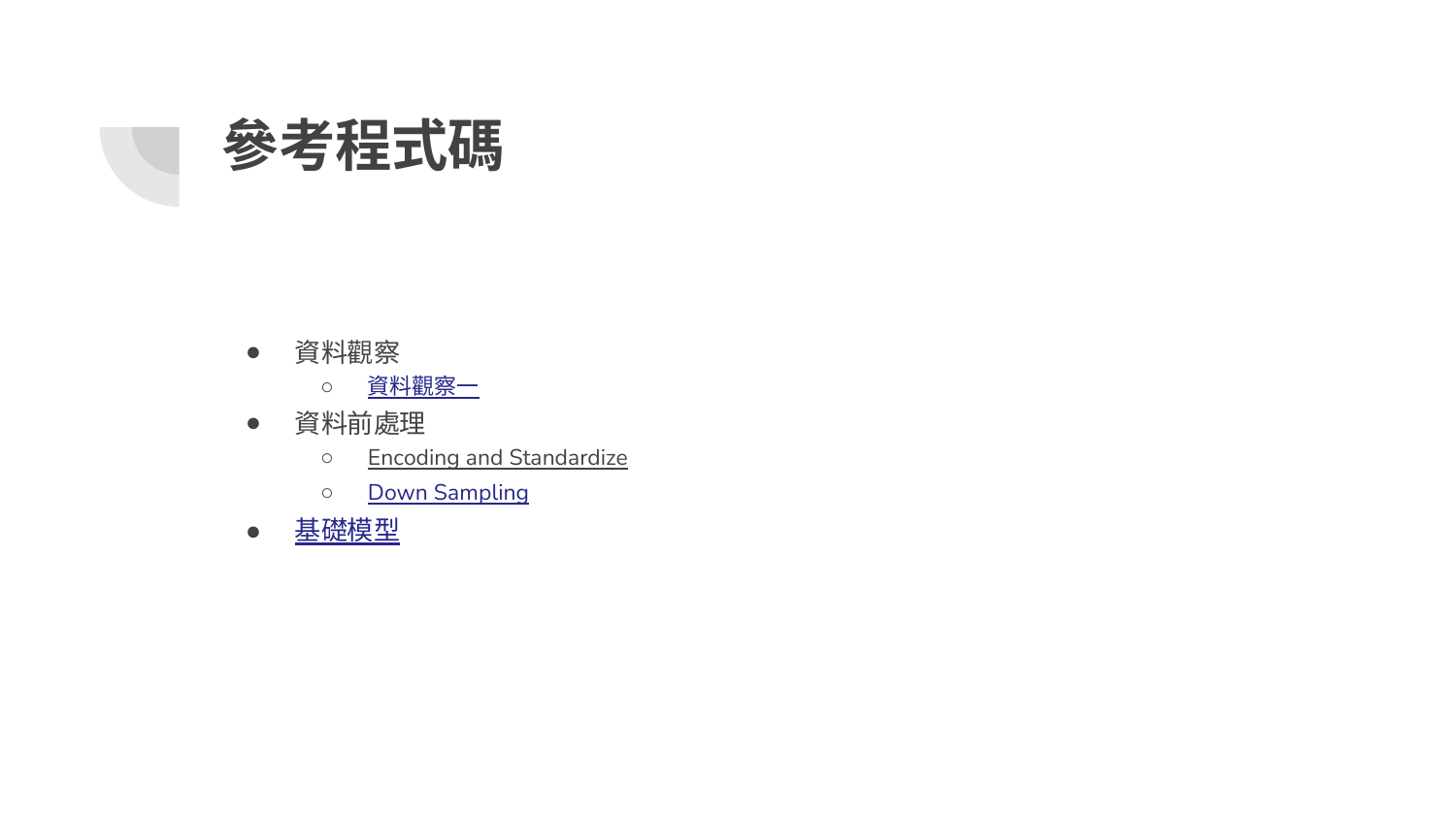

# 參考程式碼
資料觀察
資料觀察一
資料前處理
Encoding and Standardize
Down Sampling
基礎模型